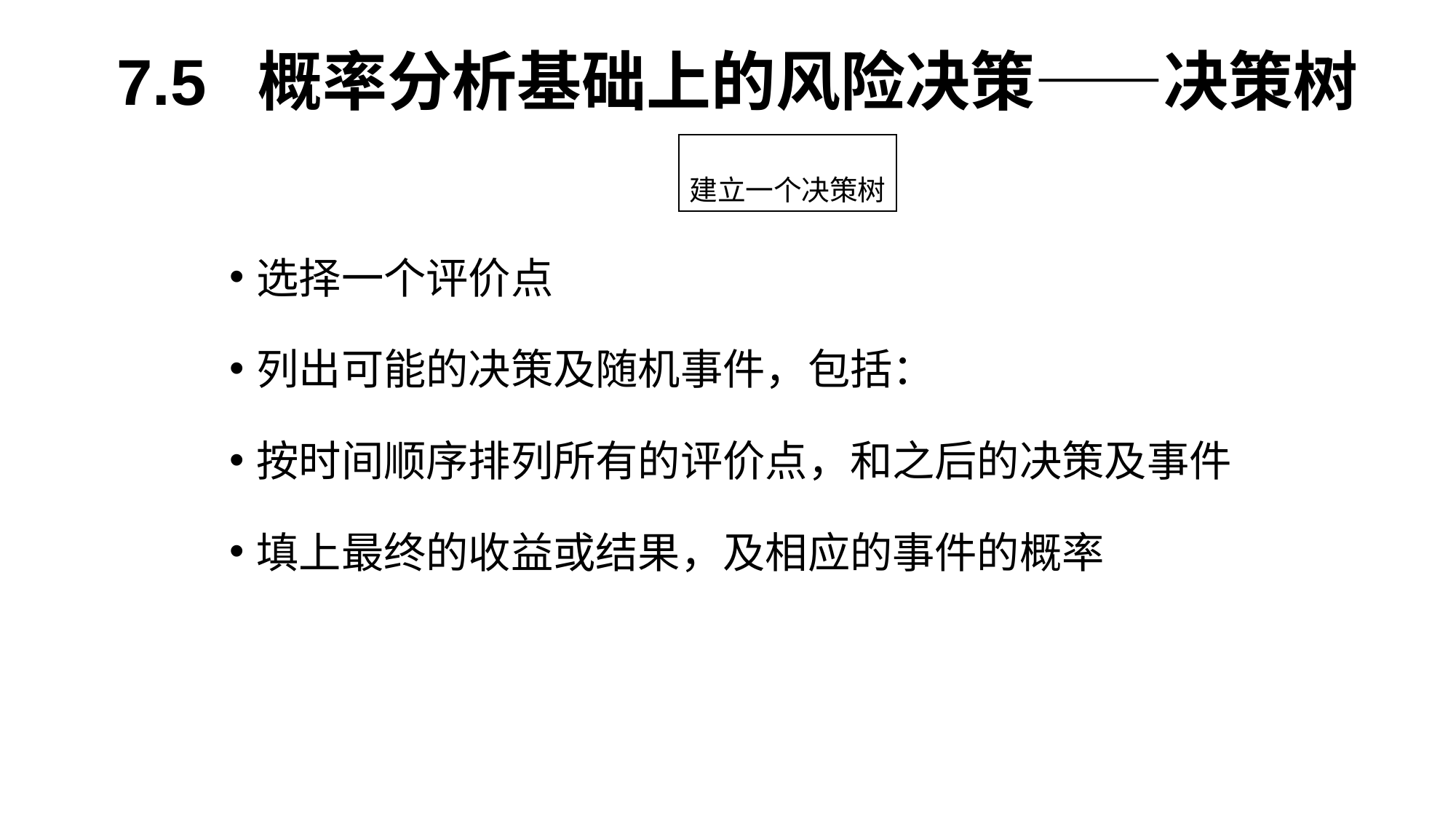

# 7.5  概率分析基础上的风险决策——决策树
建立一个决策树
选择一个评价点
列出可能的决策及随机事件，包括：
按时间顺序排列所有的评价点，和之后的决策及事件
填上最终的收益或结果，及相应的事件的概率